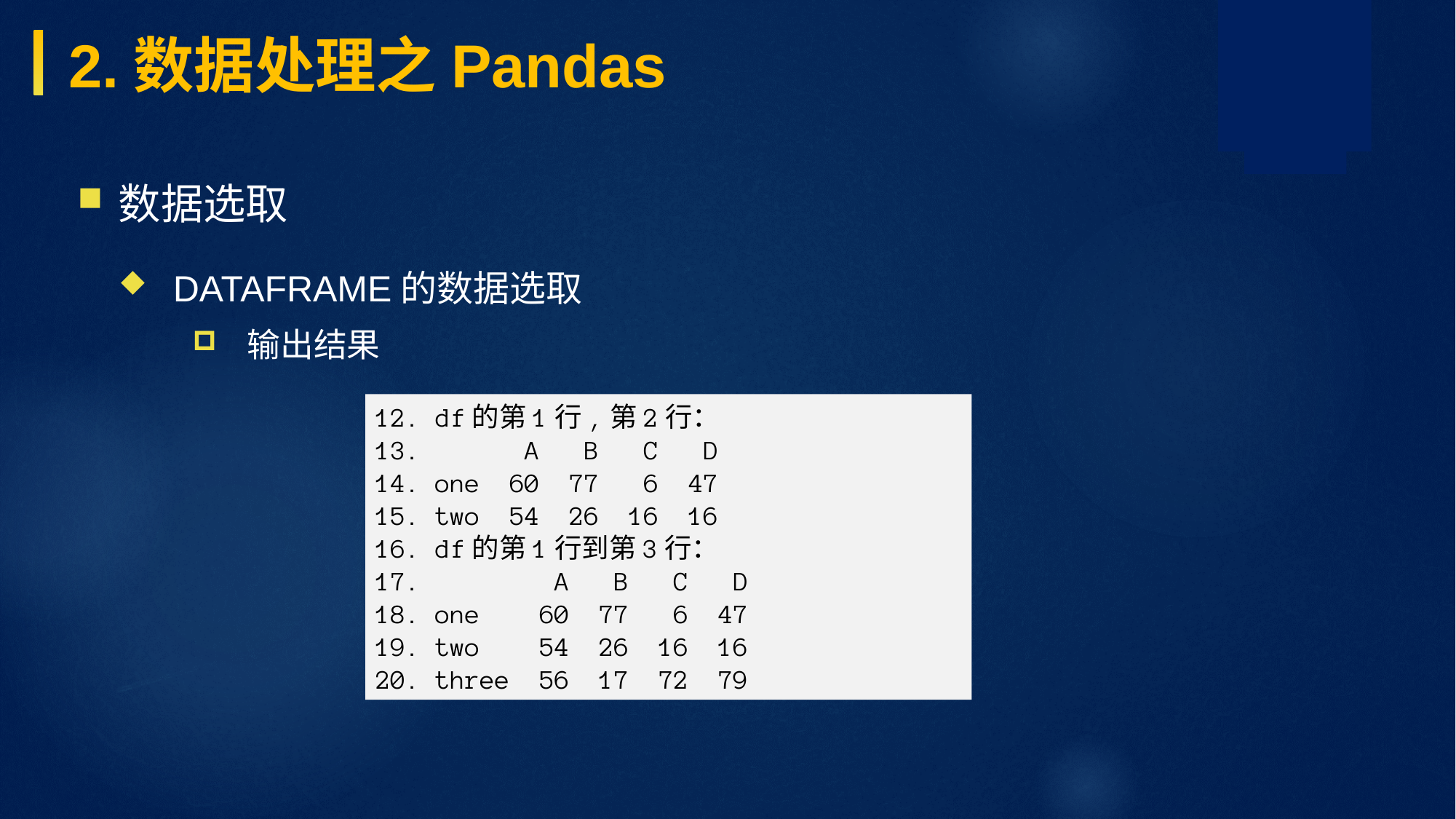

2.数据处理之Pandas
数据选取
DataFrame的数据选取
输出结果
12. df的第1行,第2行：    13.       A   B   C   D    14. one  60  77   6  47    15. two  54  26  16  16    16. df的第1行到第3行：    17.         A   B   C   D    18. one    60  77   6  47    19. two    54  26  16  16    20. three  56  17  72  79